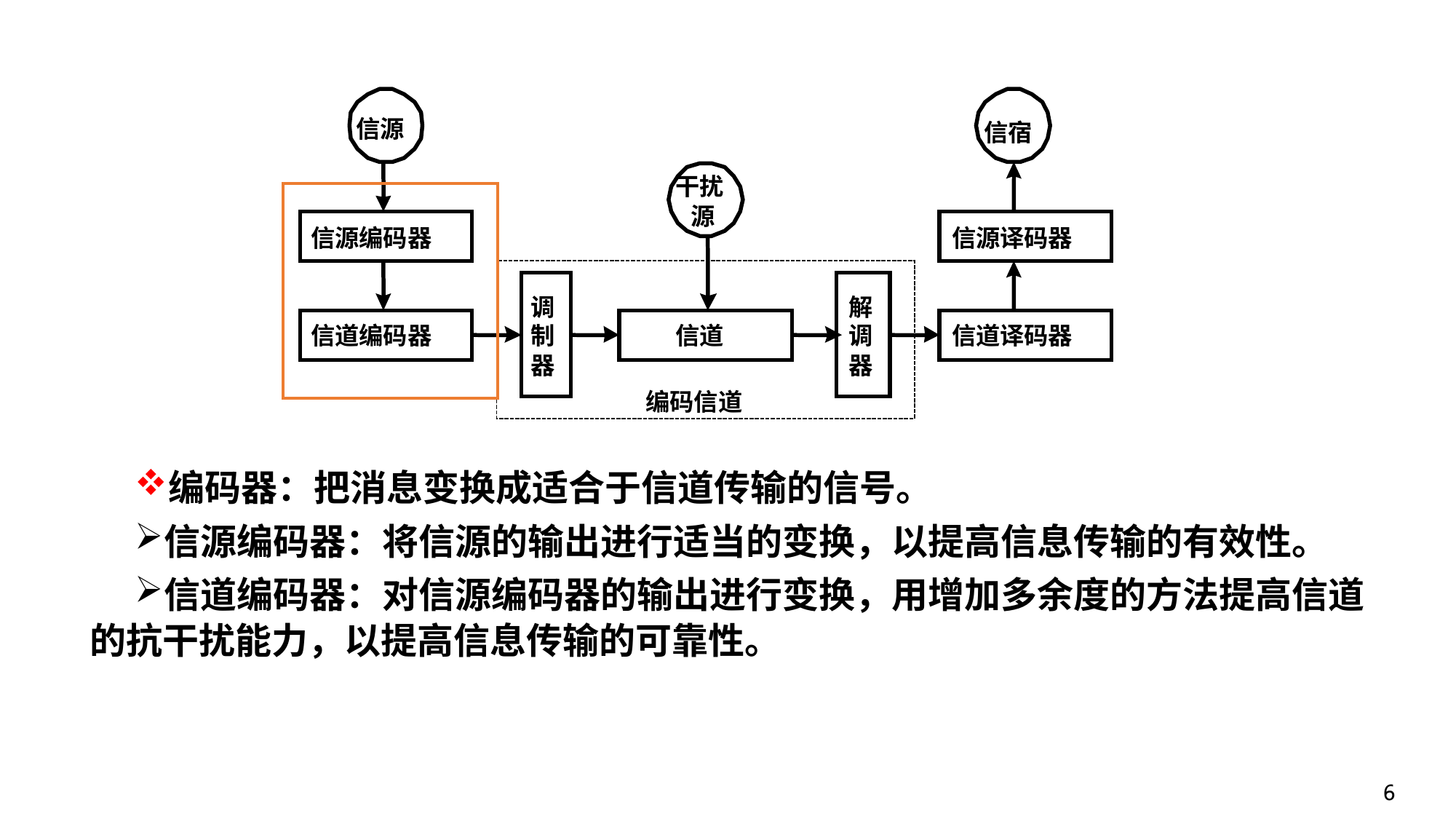

信源
信宿

干扰

源

信源编码器
信源译码器

调
解

信道编码器
制
信道
调
信道译码器

器
器
编码信道

编码器：把消息变换成适合于信道传输的信号。
信源编码器：将信源的输出进行适当的变换，以提高信息传输的有效性。
信道编码器：对信源编码器的输出进行变换，用增加多余度的方法提高信道的抗干扰能力，以提高信息传输的可靠性。
6